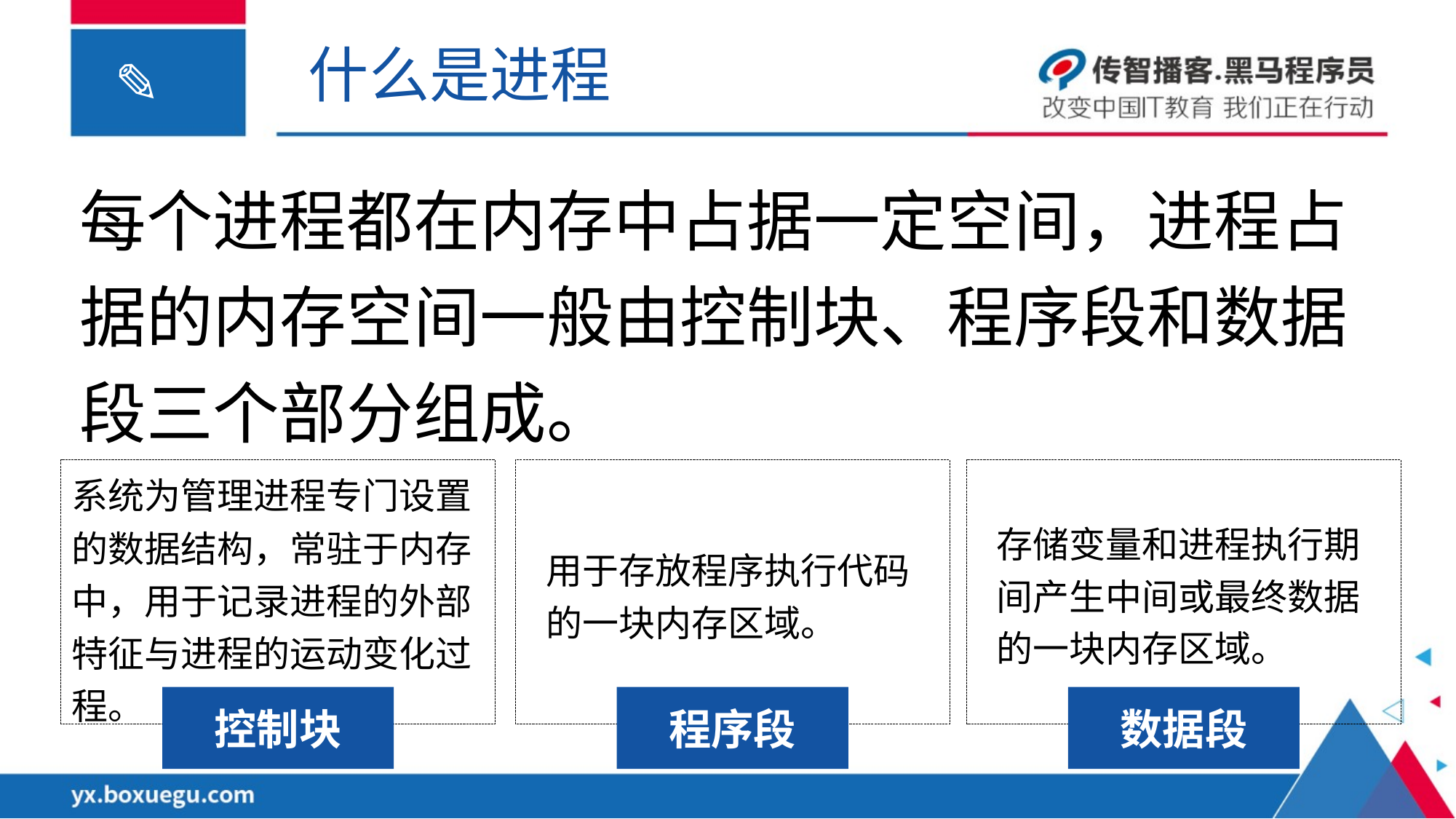

什么是进程
每个进程都在内存中占据一定空间，进程占据的内存空间一般由控制块、程序段和数据段三个部分组成。
系统为管理进程专门设置的数据结构，常驻于内存中，用于记录进程的外部特征与进程的运动变化过程。

存储变量和进程执行期间产生中间或最终数据的一块内存区域。
用于存放程序执行代码的一块内存区域。
控制块
程序段
数据段